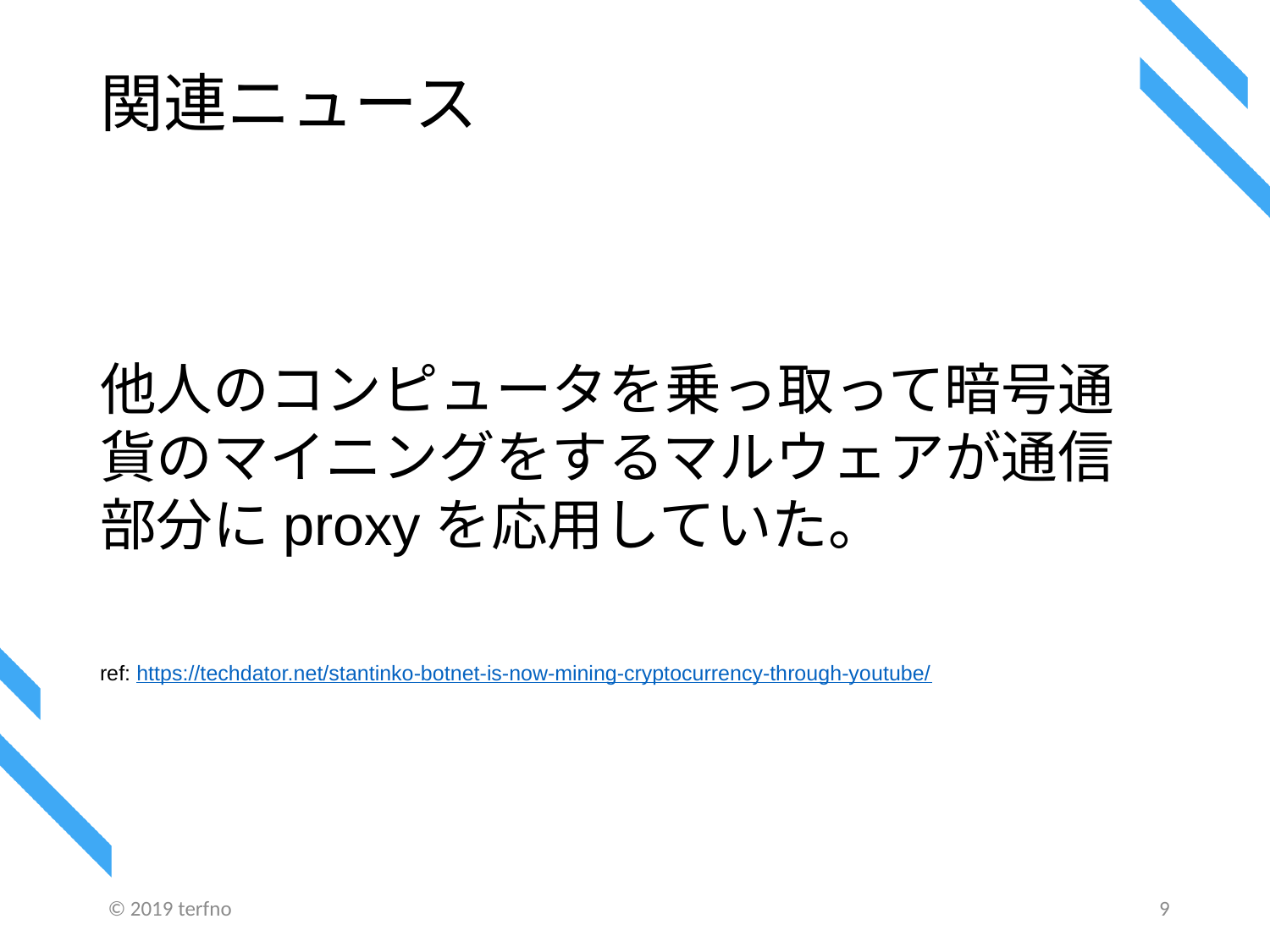

# 関連ニュース
他人のコンピュータを乗っ取って暗号通貨のマイニングをするマルウェアが通信部分にproxyを応用していた。

ref: https://techdator.net/stantinko-botnet-is-now-mining-cryptocurrency-through-youtube/
© 2019 terfno
9